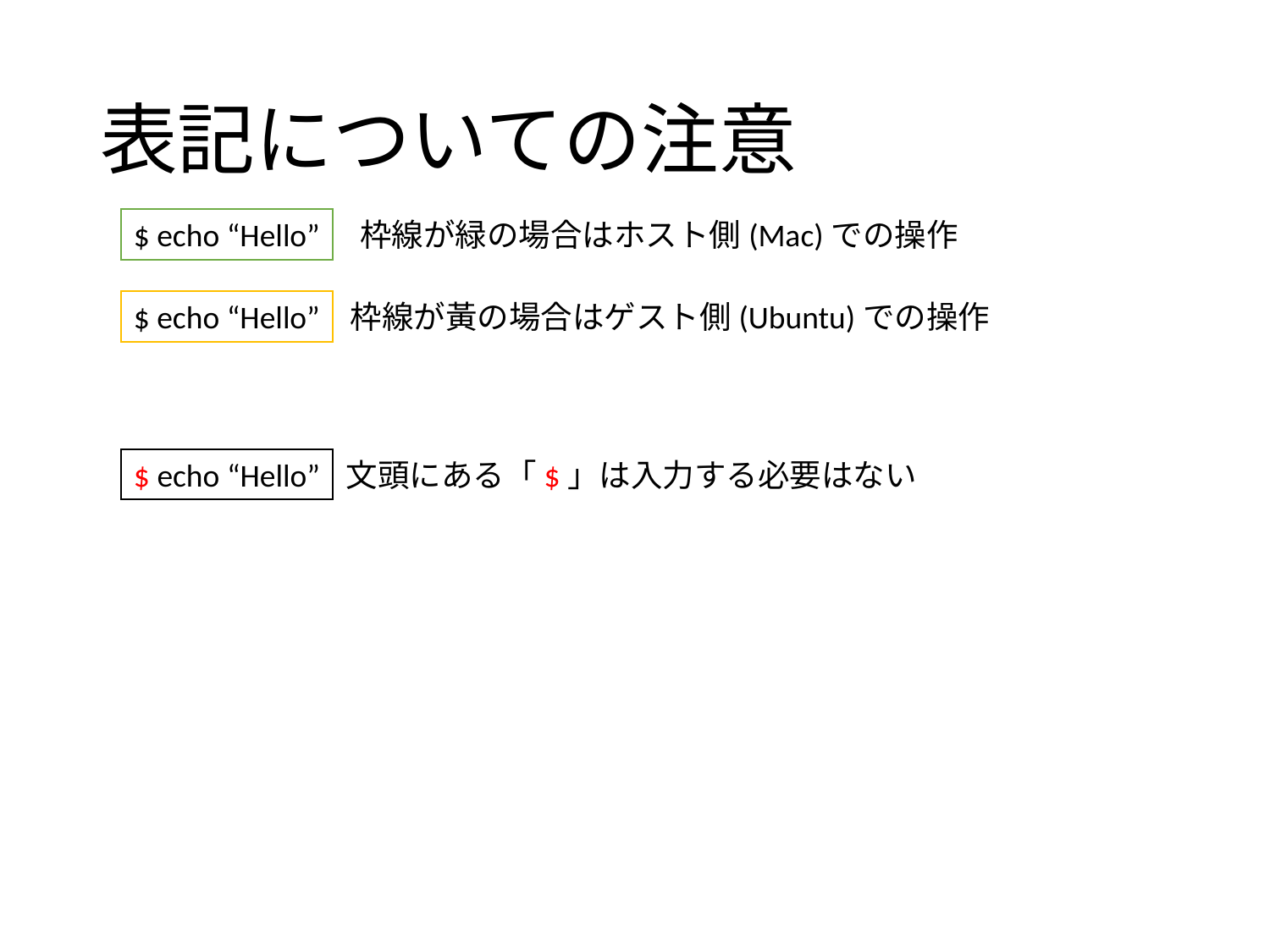

# 表記についての注意
$ echo “Hello”
枠線が緑の場合はホスト側(Mac)での操作
$ echo “Hello”
枠線が黃の場合はゲスト側(Ubuntu)での操作
$ echo “Hello”
文頭にある「$」は入力する必要はない